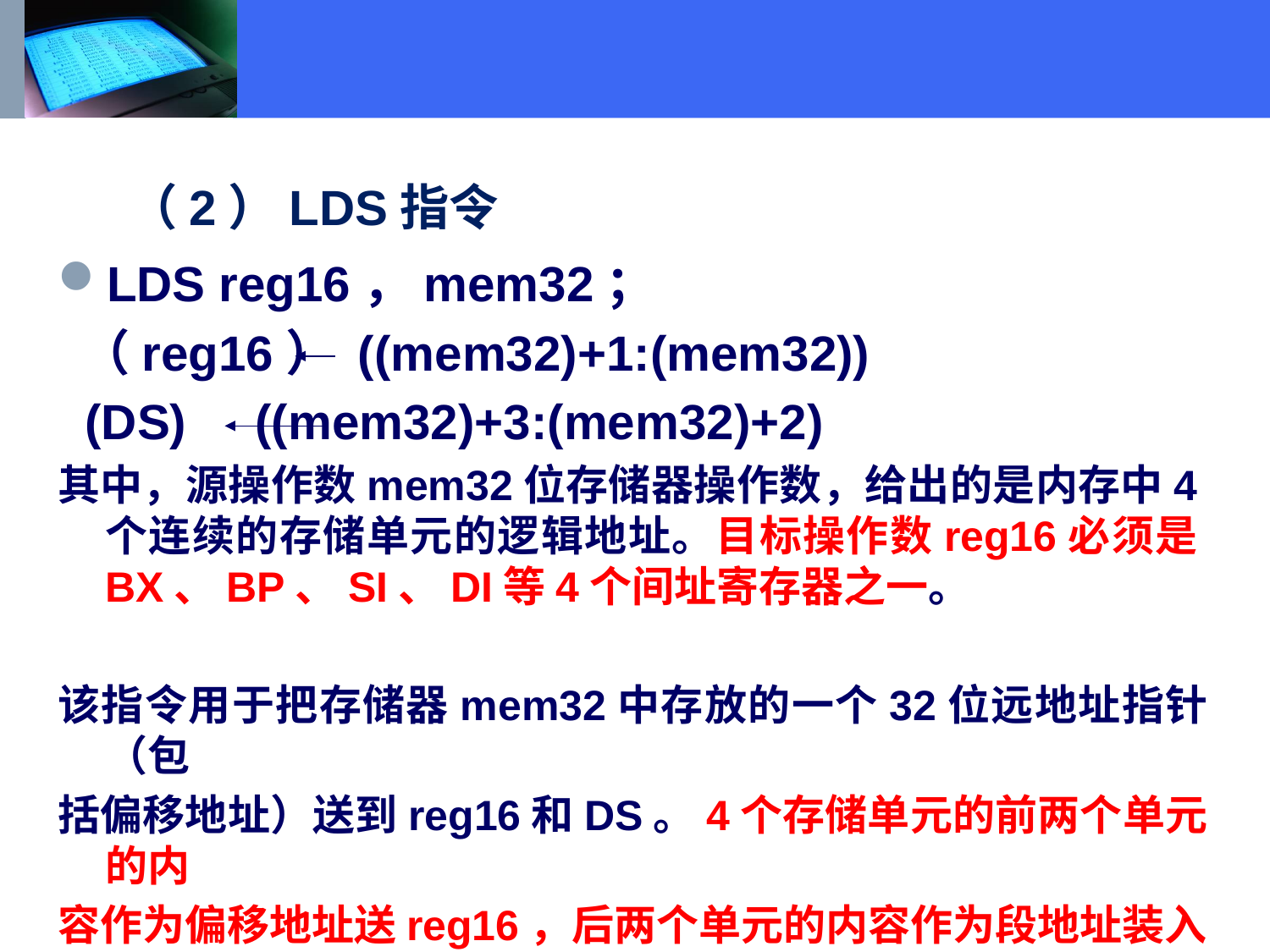

（2）LDS指令
LDS reg16，mem32；
 （reg16） ((mem32)+1:(mem32))
  (DS)     ((mem32)+3:(mem32)+2)
其中，源操作数mem32位存储器操作数，给出的是内存中4个连续的存储单元的逻辑地址。目标操作数reg16必须是BX、BP、SI、DI等4个间址寄存器之一。

该指令用于把存储器mem32中存放的一个32位远地址指针（包
括偏移地址）送到reg16和DS。4个存储单元的前两个单元的内
容作为偏移地址送reg16，后两个单元的内容作为段地址装入
段寄存器DS